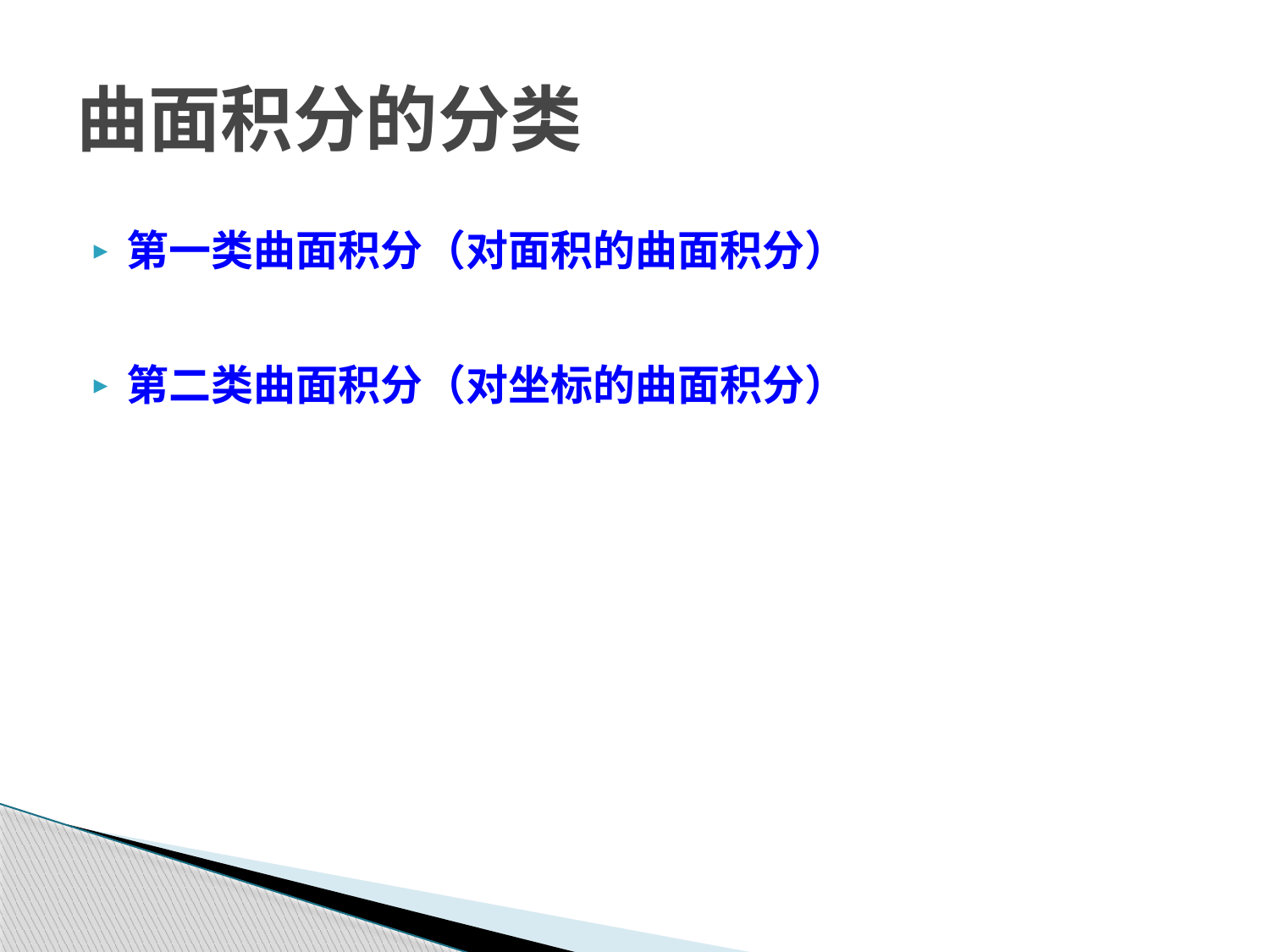

# 曲面积分的分类
第一类曲面积分（对面积的曲面积分）

第二类曲面积分（对坐标的曲面积分）